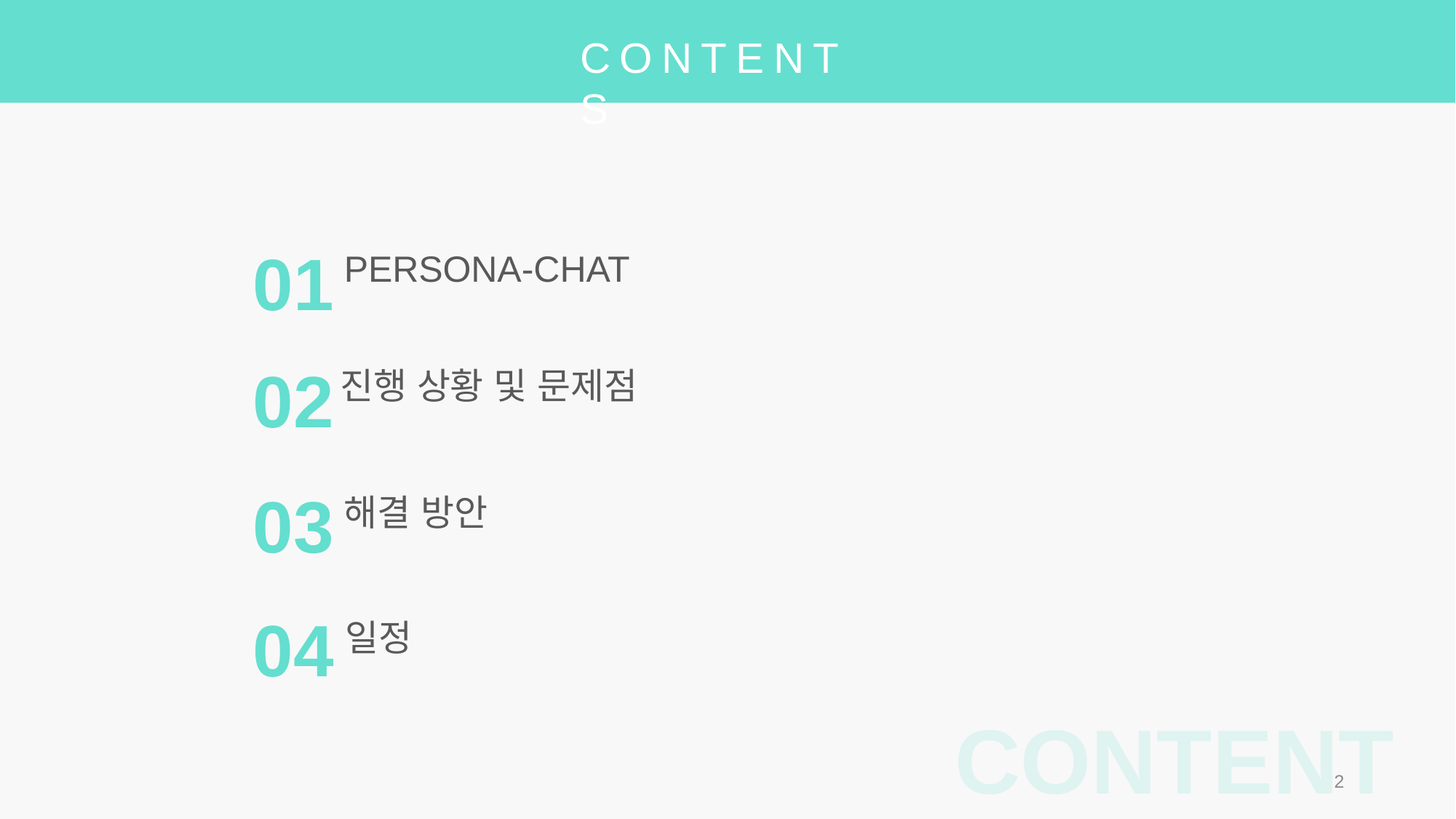

CONTENTS
01
PERSONA-CHAT
02
진행 상황 및 문제점
03
해결 방안
04
일정
CONTENTS
2